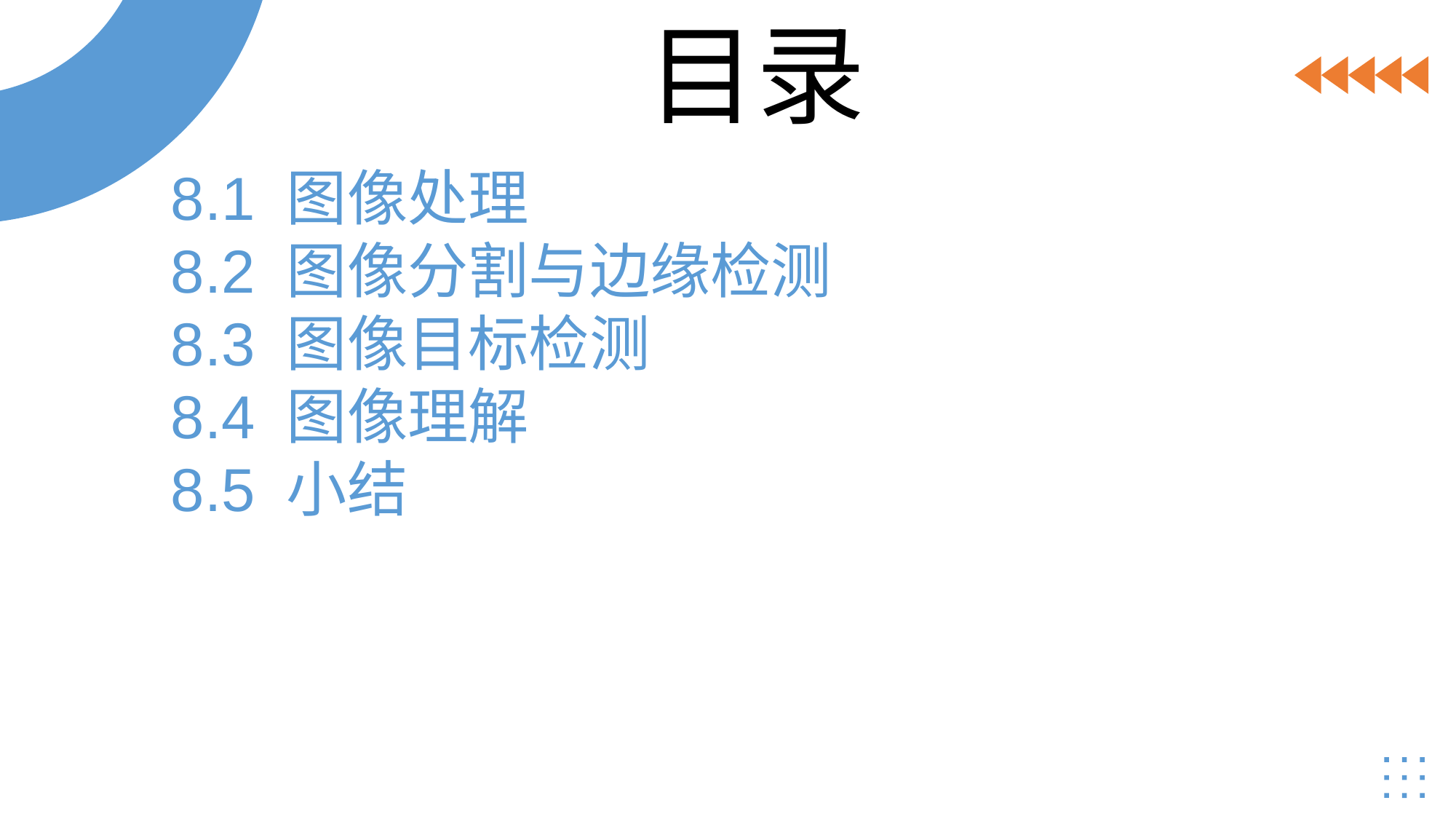

目录

8.1 图像处理
8.2 图像分割与边缘检测
8.3 图像目标检测
8.4 图像理解
8.5 小结

人工智能相关概念